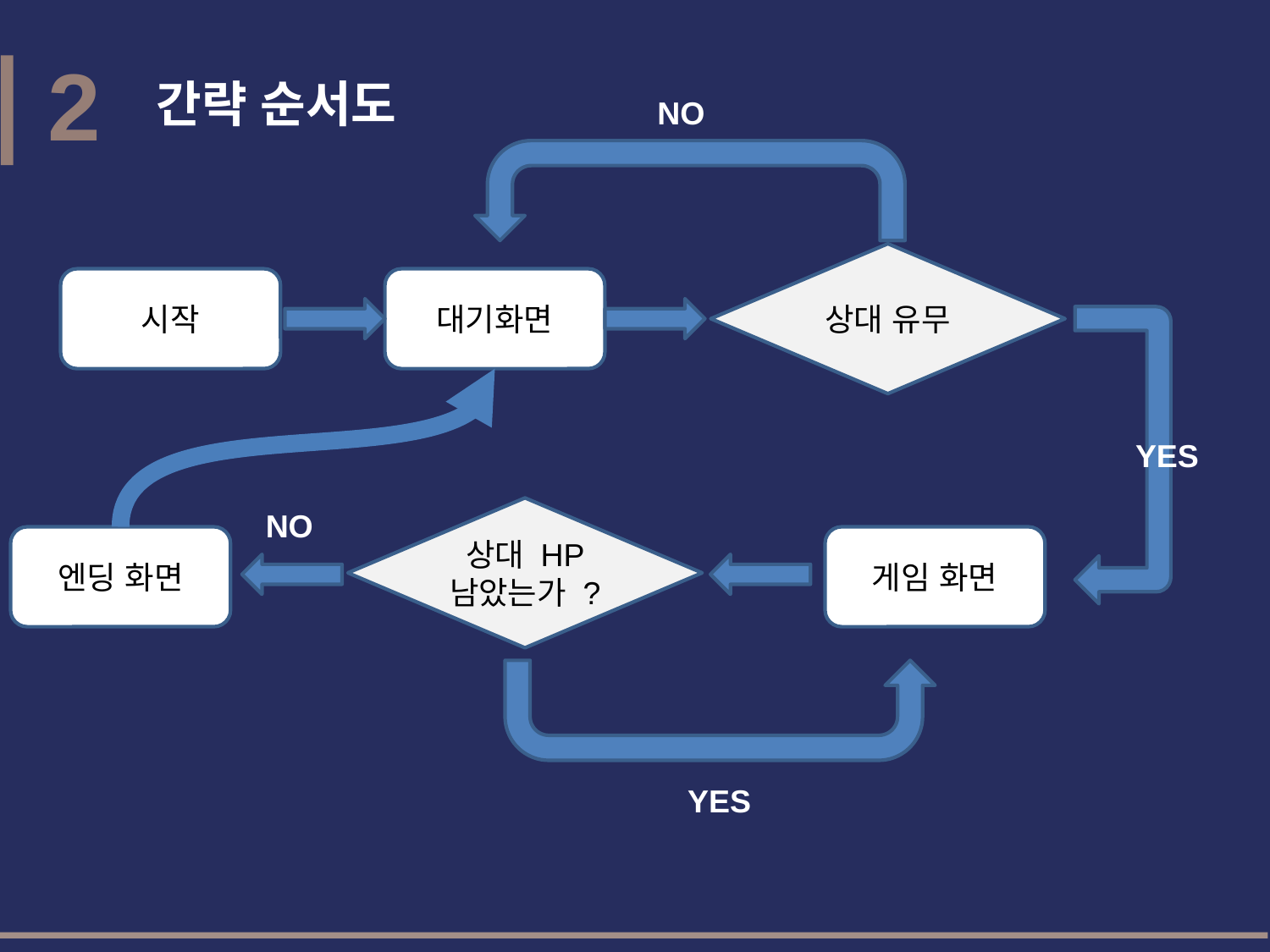

2

간략 순서도
NO

상대 유무
시작
대기화면

YES
상대 HP 남았는가 ?
NO
엔딩 화면
게임 화면

YES